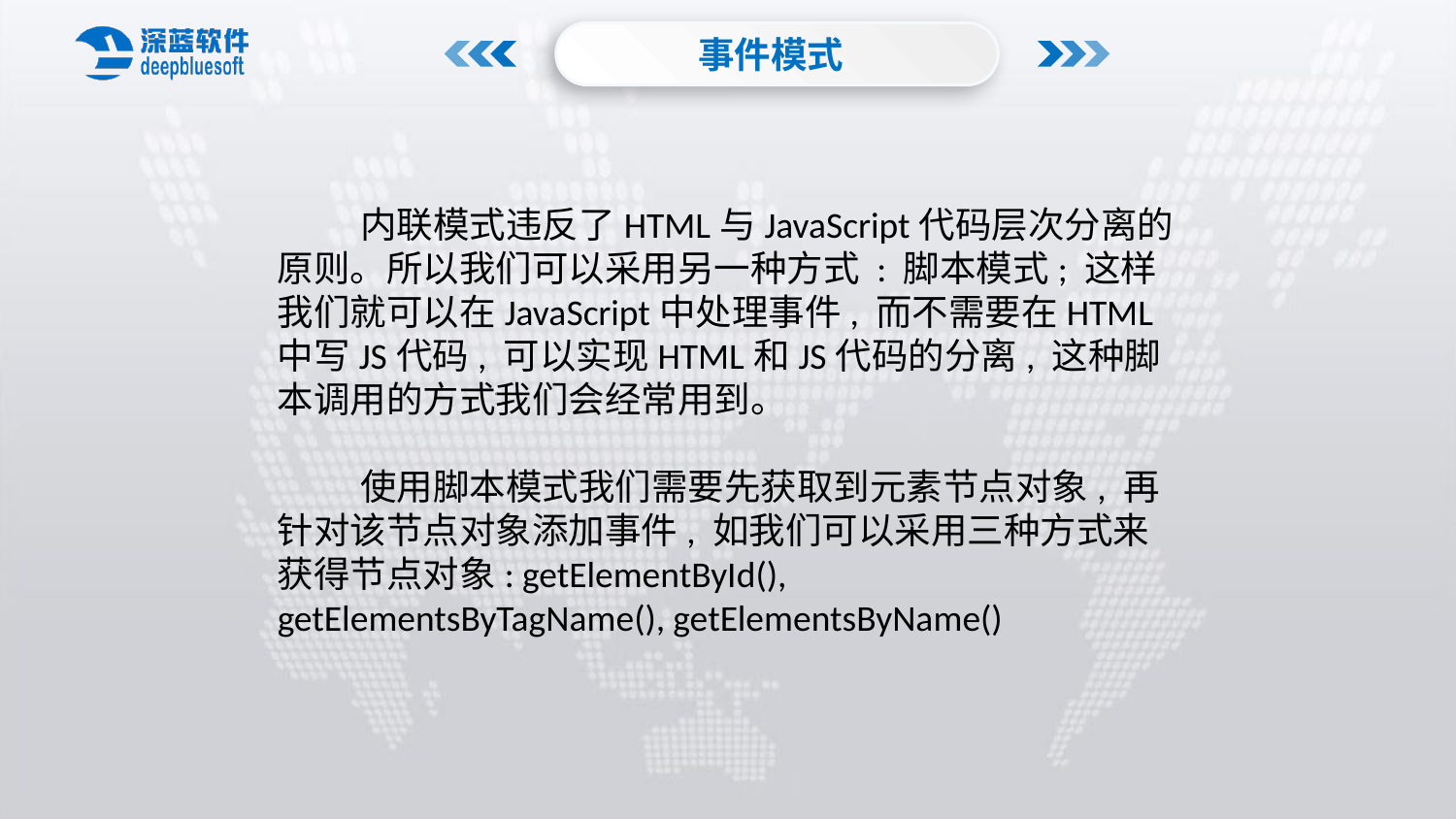

事件模式

         内联模式违反了HTML与JavaScript代码层次分离的原则。所以我们可以采用另一种方式 : 脚本模式; 这样我们就可以在JavaScript中处理事件, 而不需要在HTML中写JS代码, 可以实现HTML和JS代码的分离, 这种脚本调用的方式我们会经常用到。

         使用脚本模式我们需要先获取到元素节点对象, 再针对该节点对象添加事件, 如我们可以采用三种方式来获得节点对象: getElementById(), getElementsByTagName(), getElementsByName()